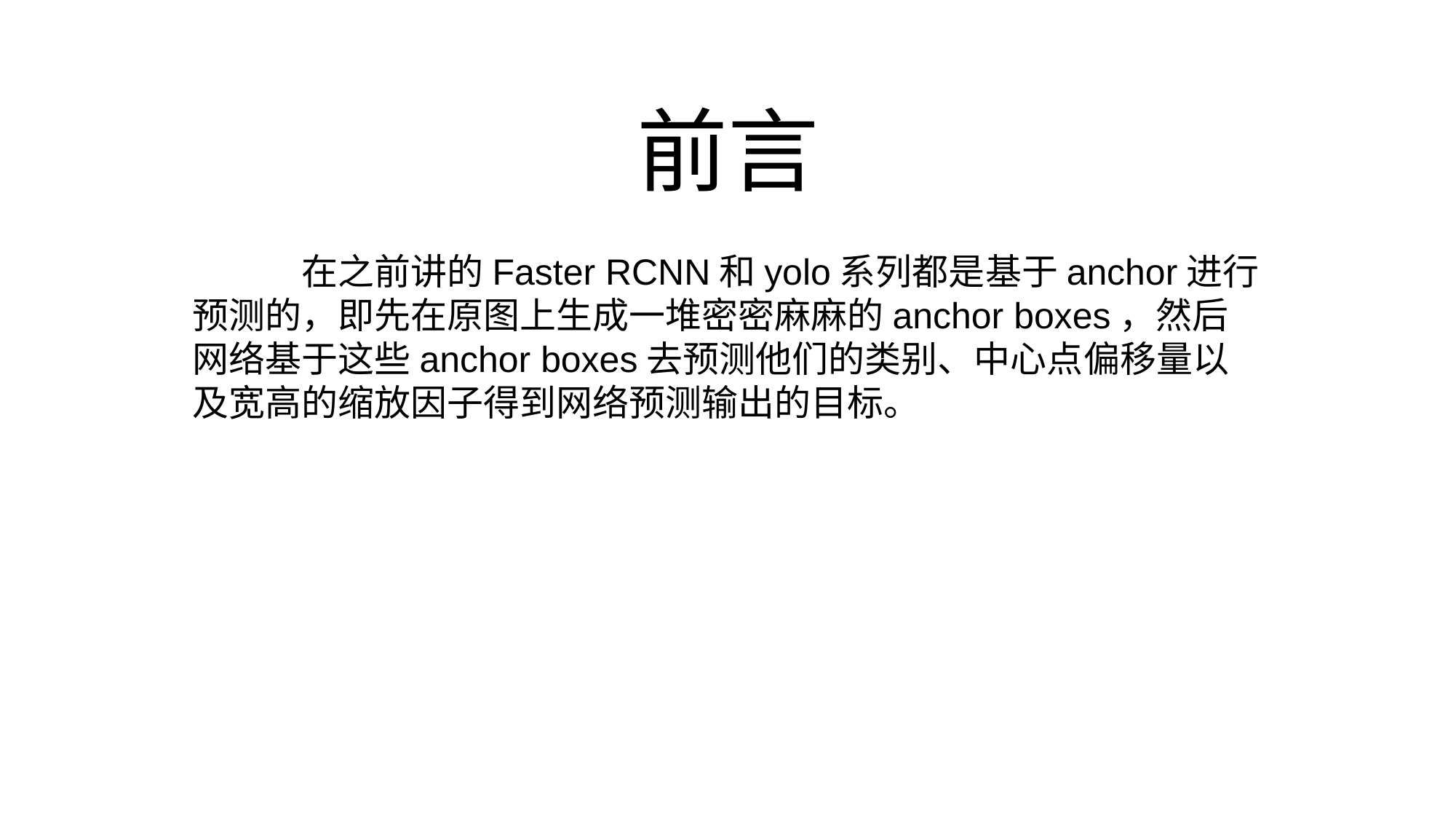

# 前言
	在之前讲的Faster RCNN和yolo系列都是基于anchor进行预测的，即先在原图上生成一堆密密麻麻的anchor boxes，然后网络基于这些anchor boxes去预测他们的类别、中心点偏移量以及宽高的缩放因子得到网络预测输出的目标。